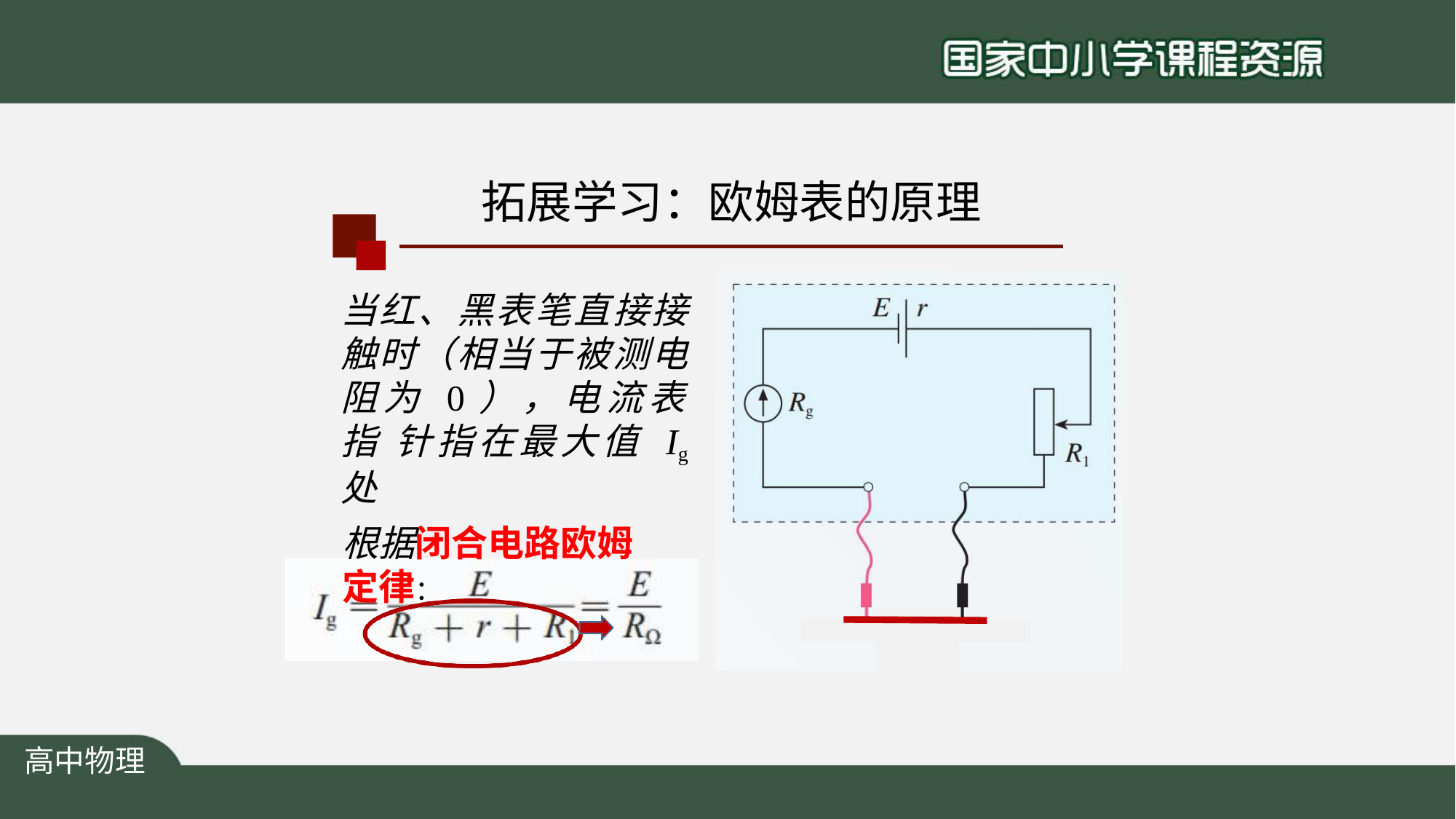

# 拓展学习：欧姆表的原理

当红、黑表笔直接接 触时（相当于被测电 阻为 0），电流表指 针指在最大值 Ig 处
根据闭合电路欧姆 定律：

高中物理